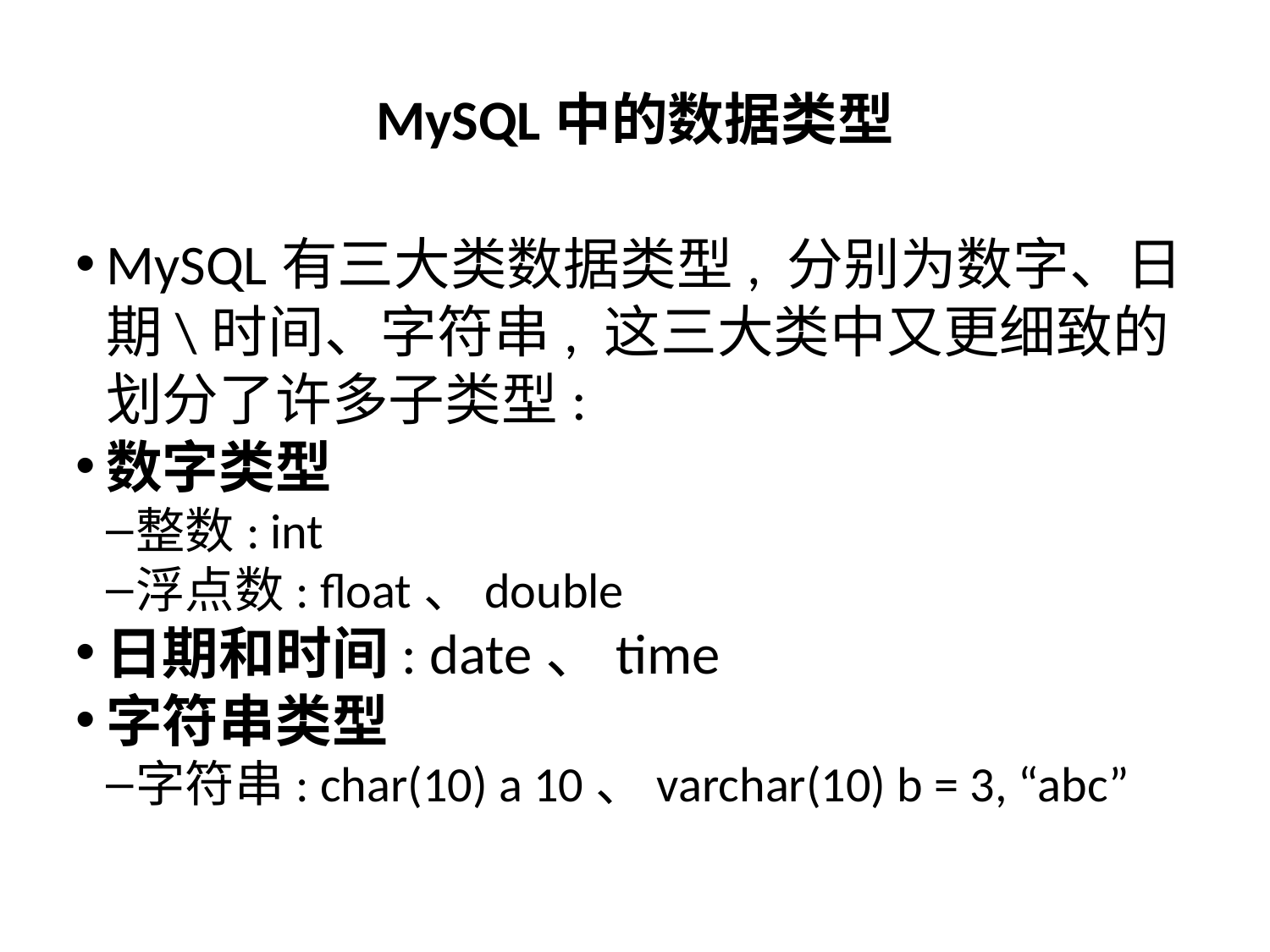

MySQL中的数据类型
MySQL有三大类数据类型, 分别为数字、日期\时间、字符串, 这三大类中又更细致的划分了许多子类型:
数字类型
整数: int
浮点数: float、double
日期和时间: date、time
字符串类型
字符串: char(10) a 10、varchar(10) b = 3, “abc”